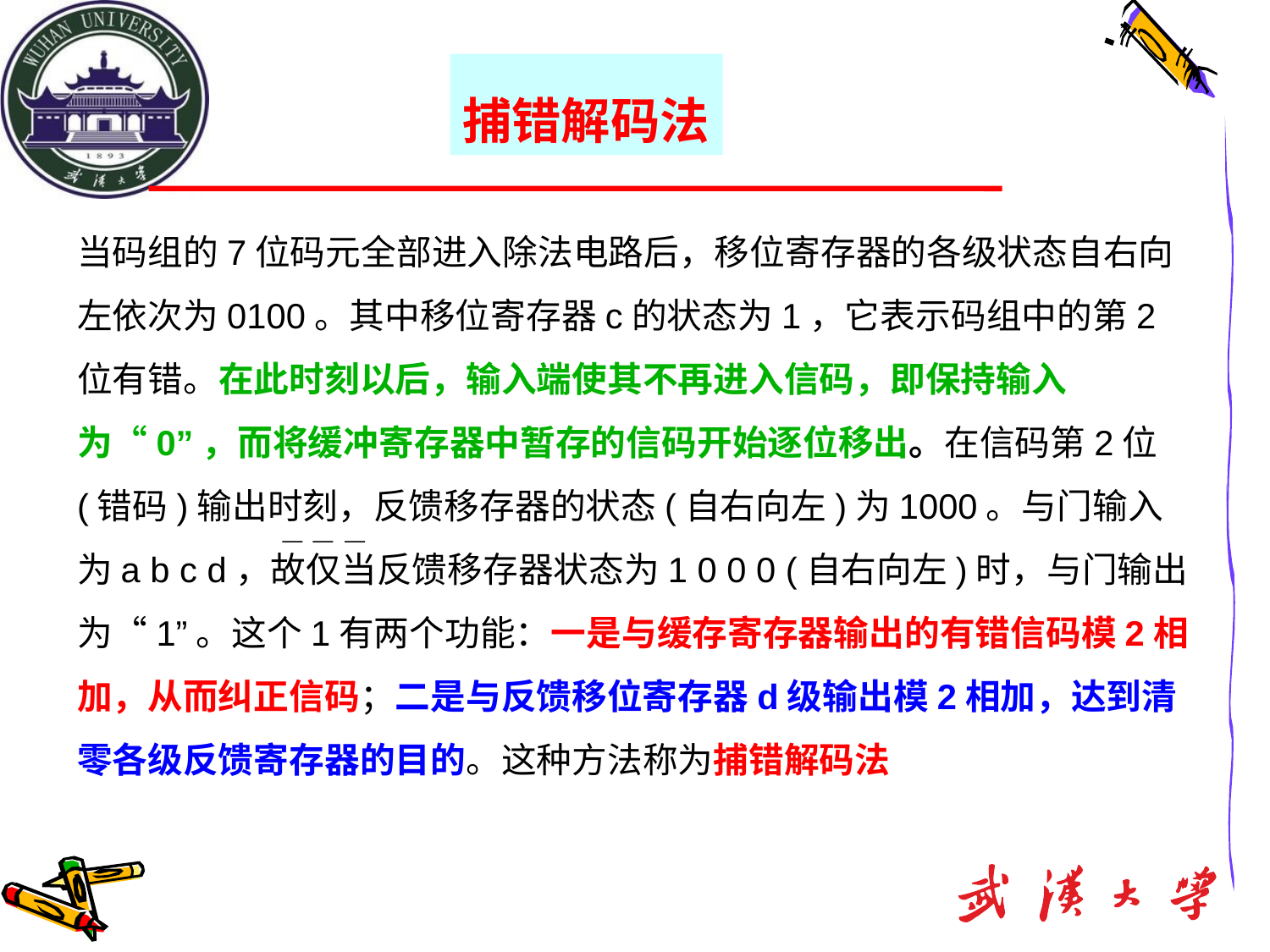

捕错解码法
当码组的7位码元全部进入除法电路后，移位寄存器的各级状态自右向左依次为0100。其中移位寄存器c的状态为1，它表示码组中的第2位有错。在此时刻以后，输入端使其不再进入信码，即保持输入为“0”，而将缓冲寄存器中暂存的信码开始逐位移出。在信码第2位(错码)输出时刻，反馈移存器的状态(自右向左)为1000。与门输入为a b c d，故仅当反馈移存器状态为1 0 0 0 (自右向左)时，与门输出为“1”。这个1有两个功能：一是与缓存寄存器输出的有错信码模2相加，从而纠正信码；二是与反馈移位寄存器d级输出模2相加，达到清零各级反馈寄存器的目的。这种方法称为捕错解码法